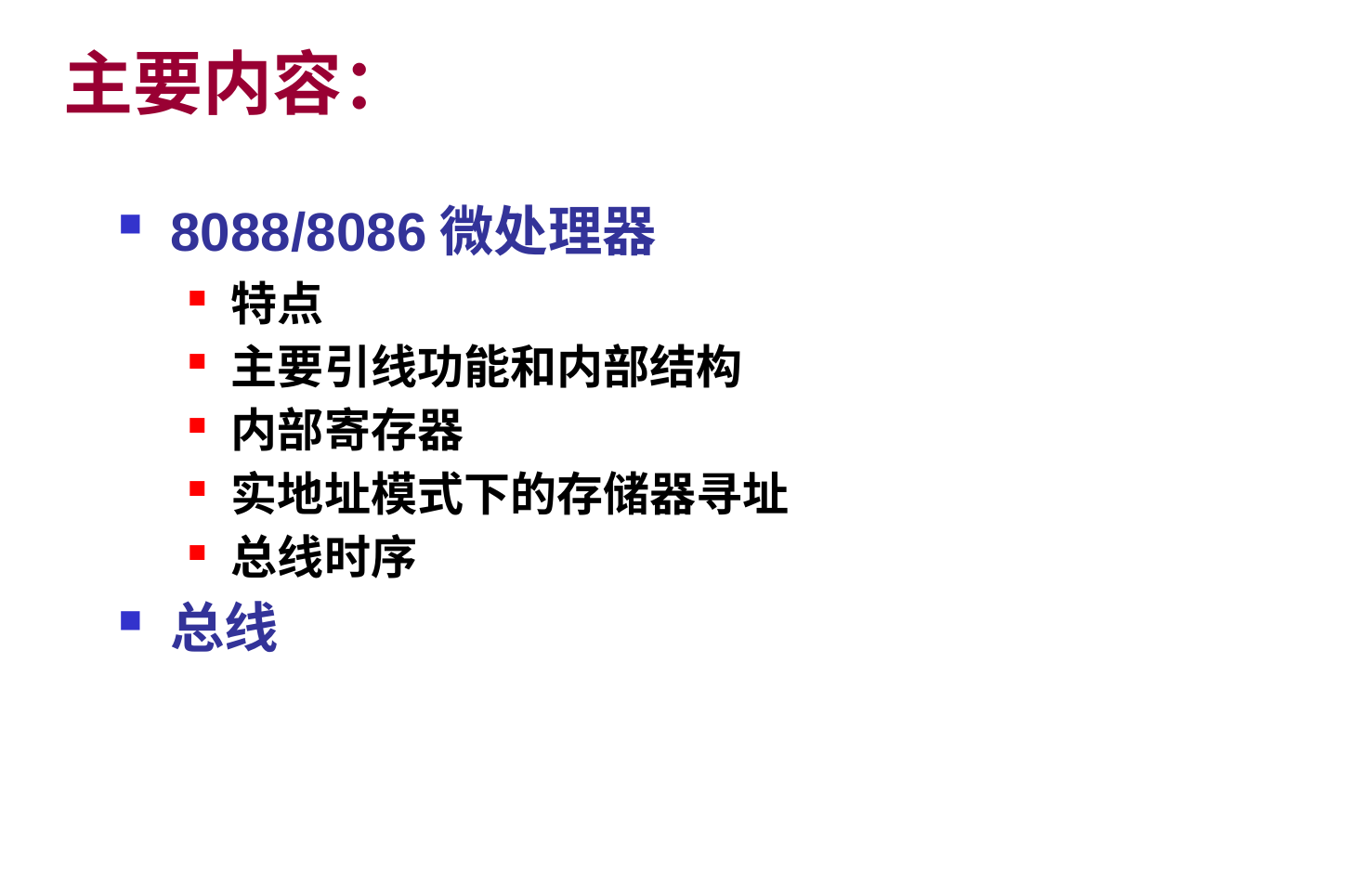

# 主要内容：
8088/8086微处理器
特点
主要引线功能和内部结构
内部寄存器
实地址模式下的存储器寻址
总线时序
总线
3